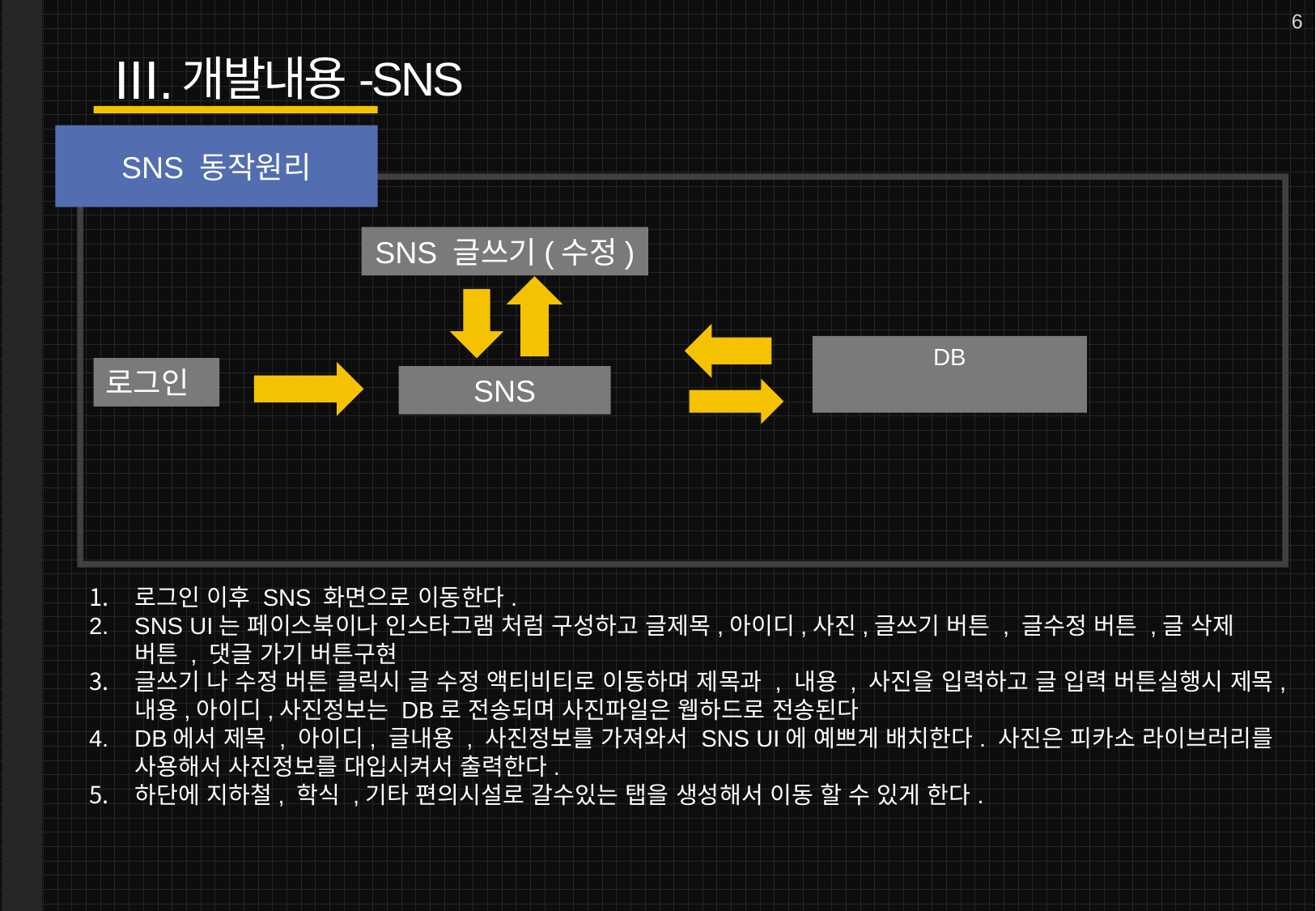

6

개발내용-SNS

SNS 동작원리

SNS 글쓰기(수정)

DB

로그인

SNS

로그인 이후 SNS 화면으로 이동한다.
SNS UI는 페이스북이나 인스타그램 처럼 구성하고 글제목,아이디,사진,글쓰기 버튼 , 글수정 버튼 ,글 삭제 버튼 , 댓글 가기 버튼구현
글쓰기 나 수정 버튼 클릭시 글 수정 액티비티로 이동하며 제목과 , 내용 , 사진을 입력하고 글 입력 버튼실행시 제목,내용,아이디,사진정보는 DB로 전송되며 사진파일은 웹하드로 전송된다
DB에서 제목 , 아이디, 글내용 , 사진정보를 가져와서 SNS UI에 예쁘게 배치한다. 사진은 피카소 라이브러리를 사용해서 사진정보를 대입시켜서 출력한다.
하단에 지하철, 학식 ,기타 편의시설로 갈수있는 탭을 생성해서 이동 할 수 있게 한다.